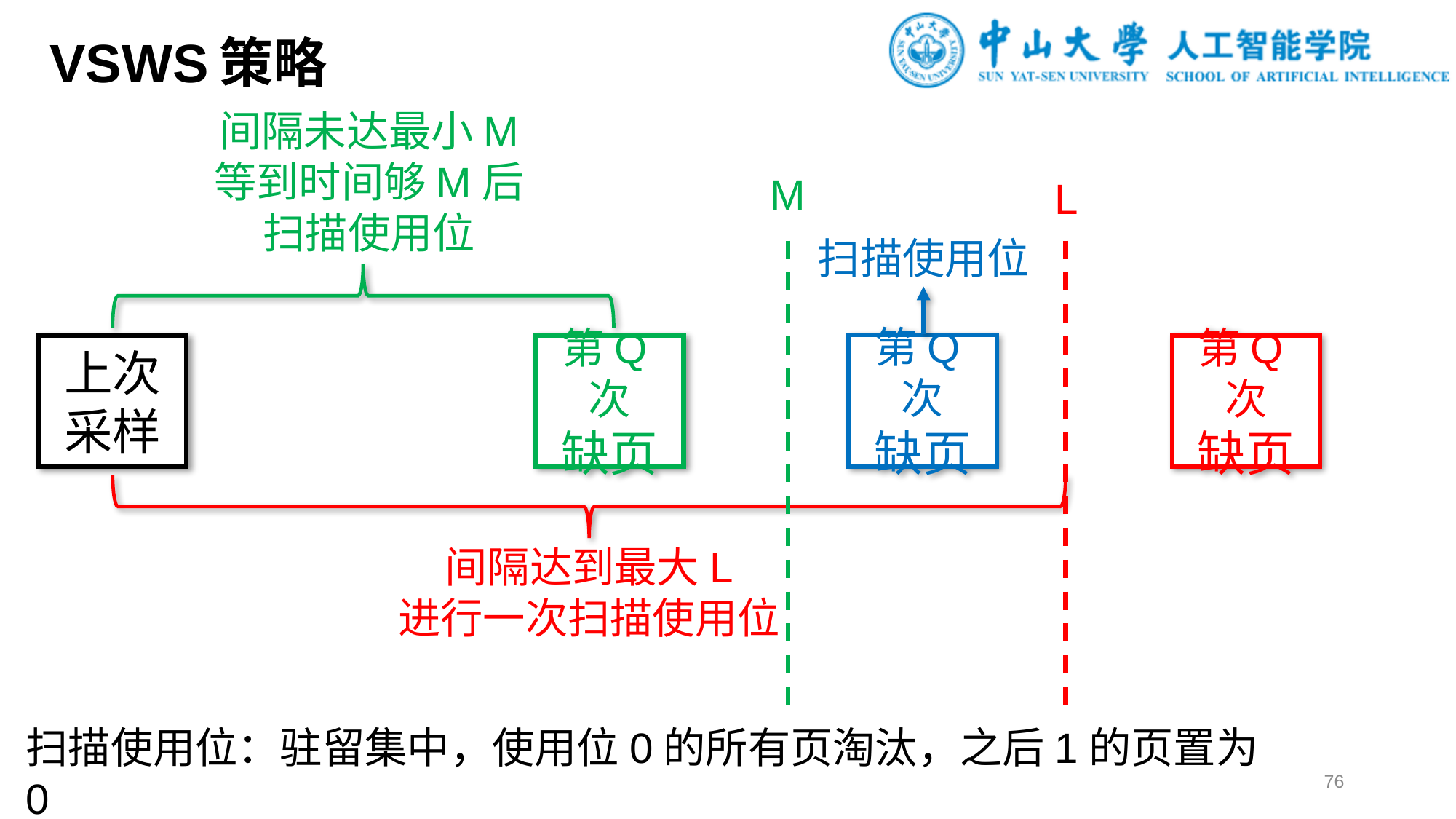

VSWS策略

间隔未达最小M
等到时间够M后
扫描使用位
M
L
扫描使用位
第Q次
缺页
第Q次
缺页
上次
采样
第Q次
缺页
间隔达到最大L
进行一次扫描使用位
扫描使用位：驻留集中，使用位0的所有页淘汰，之后1的页置为0
76